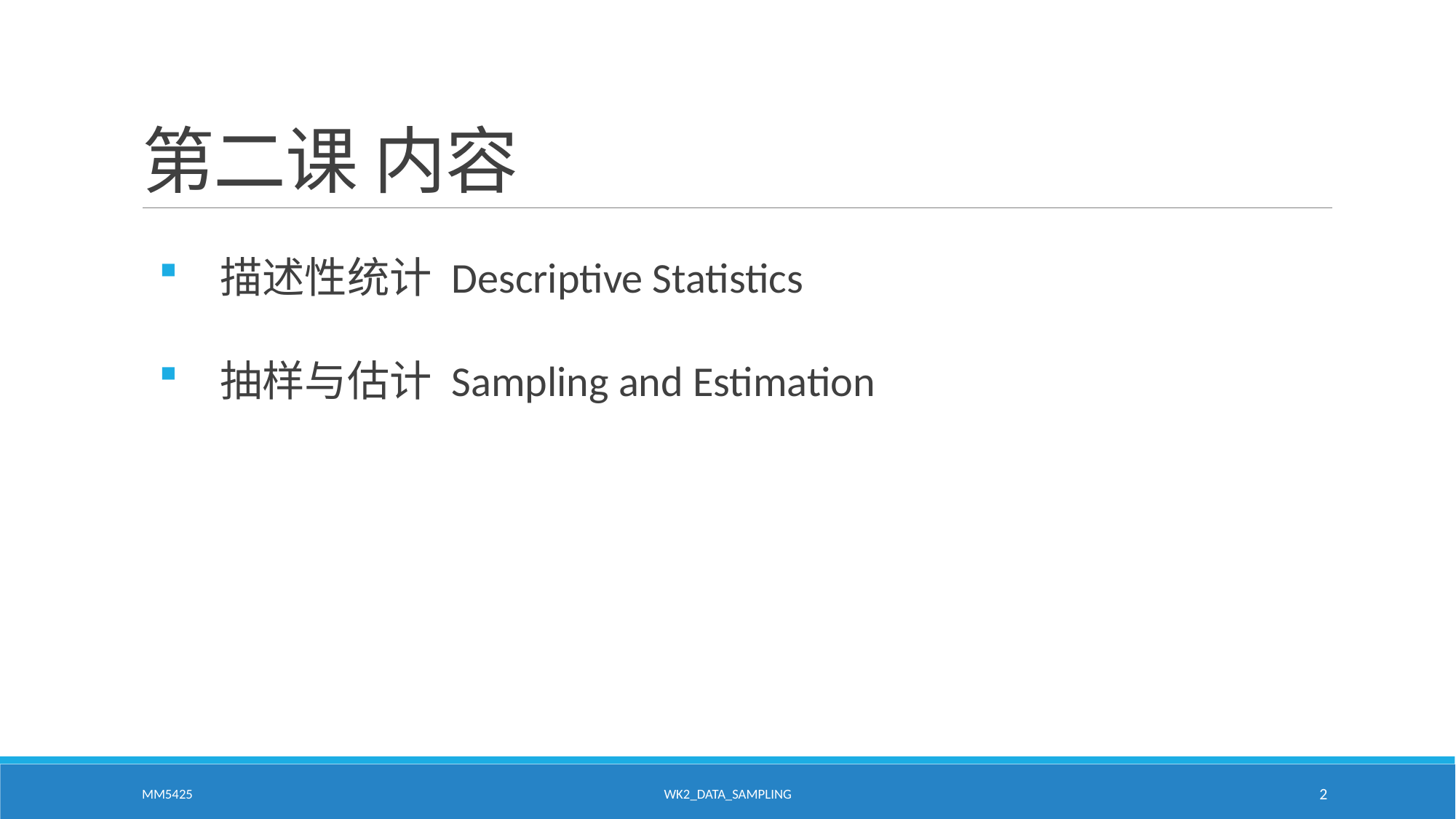

# 第二课 内容
描述性统计 Descriptive Statistics
抽样与估计 Sampling and Estimation

2
MM5425
WK2_Data_Sampling